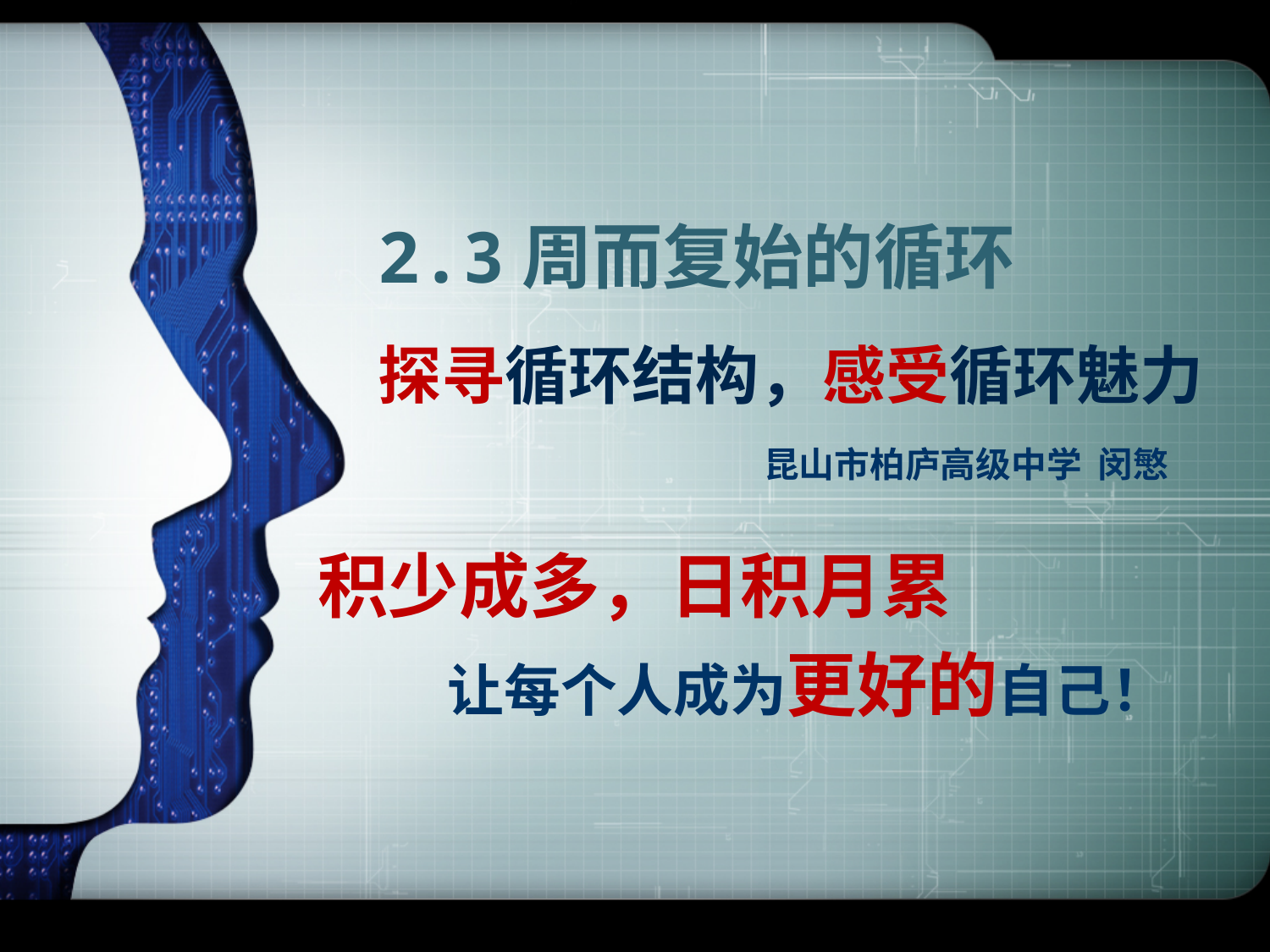

# 2.3周而复始的循环 探寻循环结构，感受循环魅力
昆山市柏庐高级中学  闵慜
积少成多，日积月累
让每个人成为更好的自己！